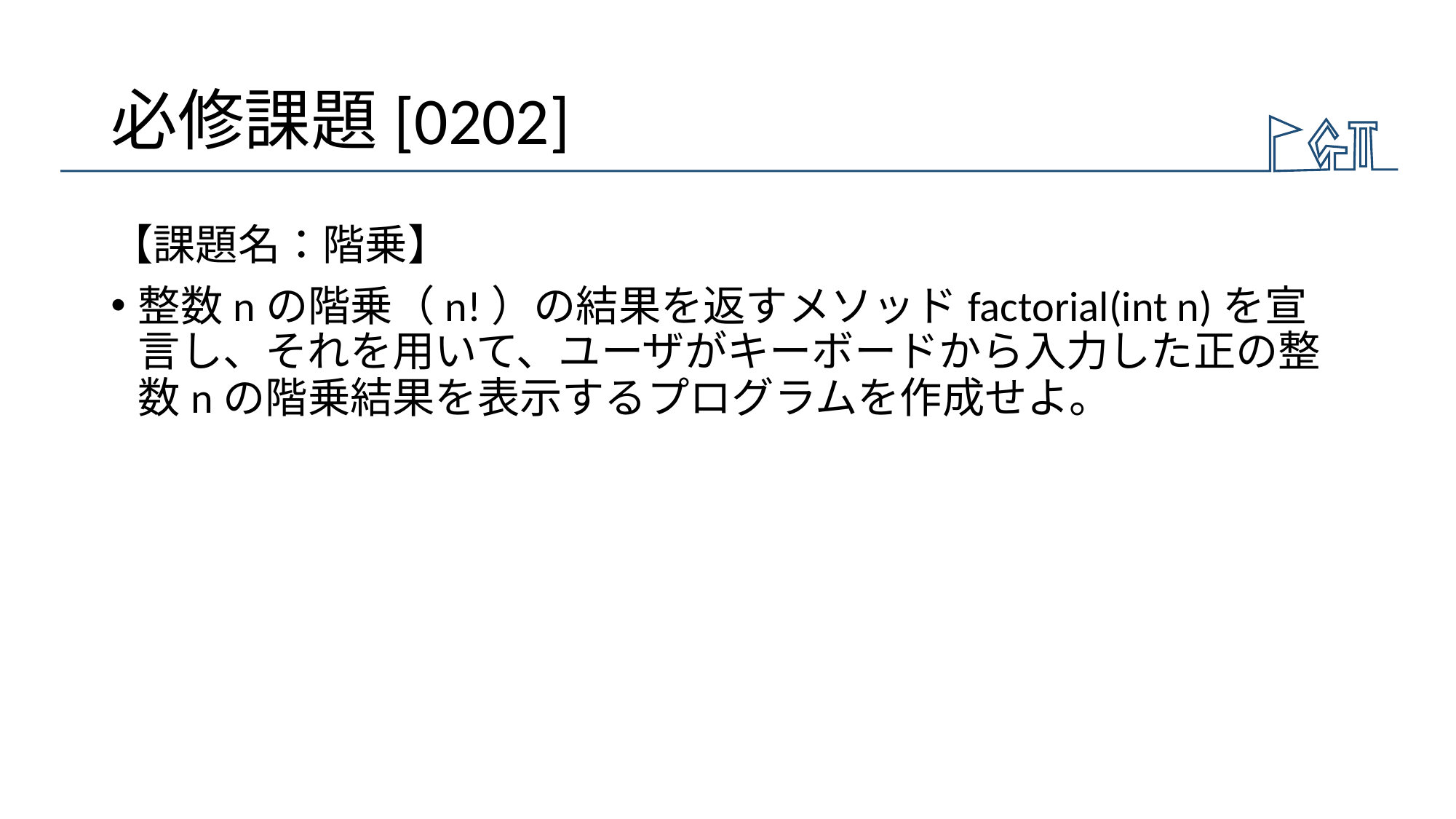

# 必修課題[0202]
【課題名：階乗】
整数nの階乗（n!）の結果を返すメソッドfactorial(int n)を宣言し、それを用いて、ユーザがキーボードから入力した正の整数nの階乗結果を表示するプログラムを作成せよ。